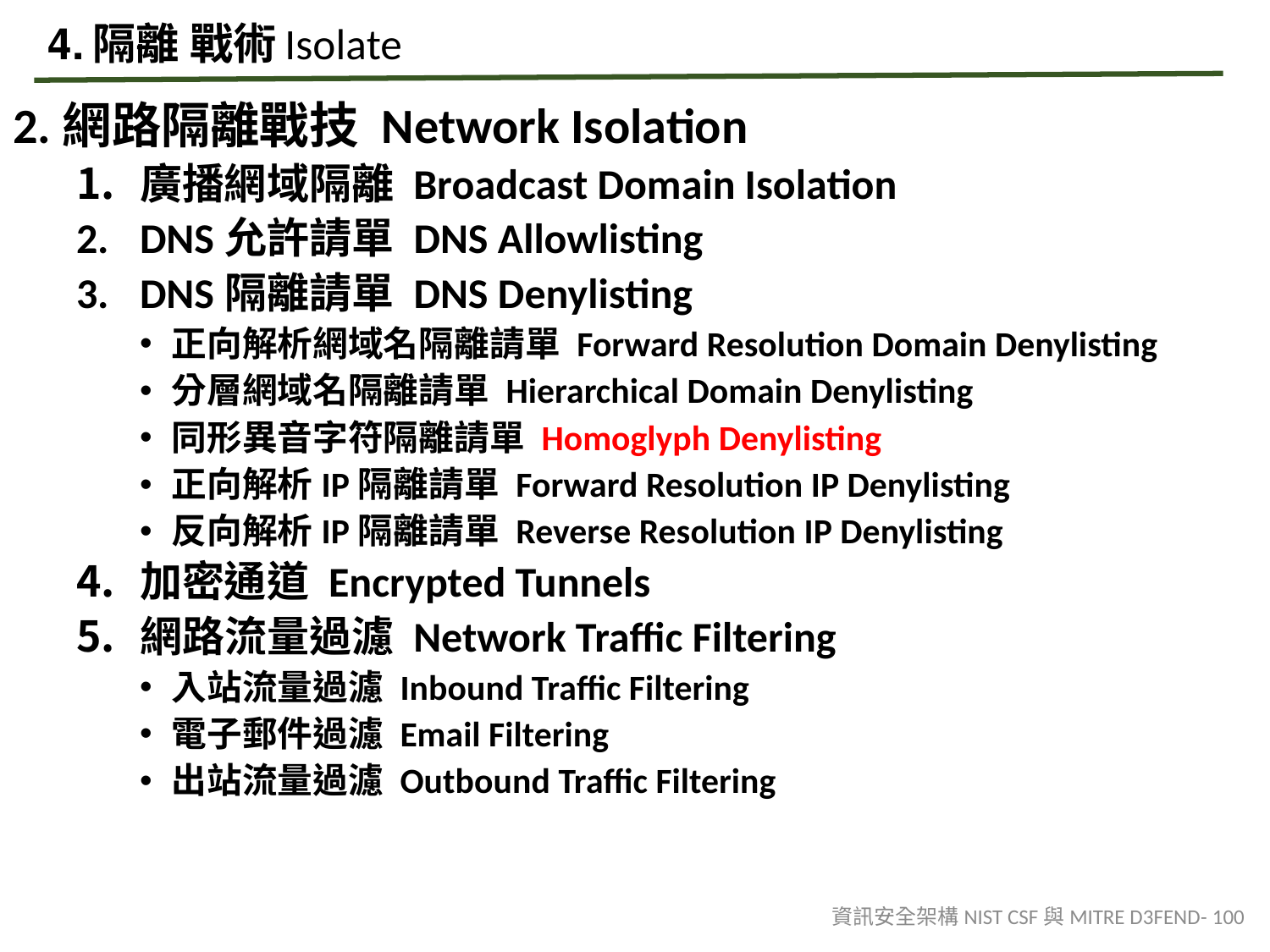

# 4.隔離 戰術Isolate
2.網路隔離戰技 Network Isolation
廣播網域隔離 Broadcast Domain Isolation
DNS允許請單 DNS Allowlisting
DNS隔離請單 DNS Denylisting
正向解析網域名隔離請單 Forward Resolution Domain Denylisting
分層網域名隔離請單 Hierarchical Domain Denylisting
同形異音字符隔離請單 Homoglyph Denylisting
正向解析IP隔離請單 Forward Resolution IP Denylisting
反向解析IP隔離請單 Reverse Resolution IP Denylisting
加密通道 Encrypted Tunnels
網路流量過濾 Network Traffic Filtering
入站流量過濾 Inbound Traffic Filtering
電子郵件過濾 Email Filtering
出站流量過濾 Outbound Traffic Filtering
資訊安全架構NIST CSF與MITRE D3FEND- 100